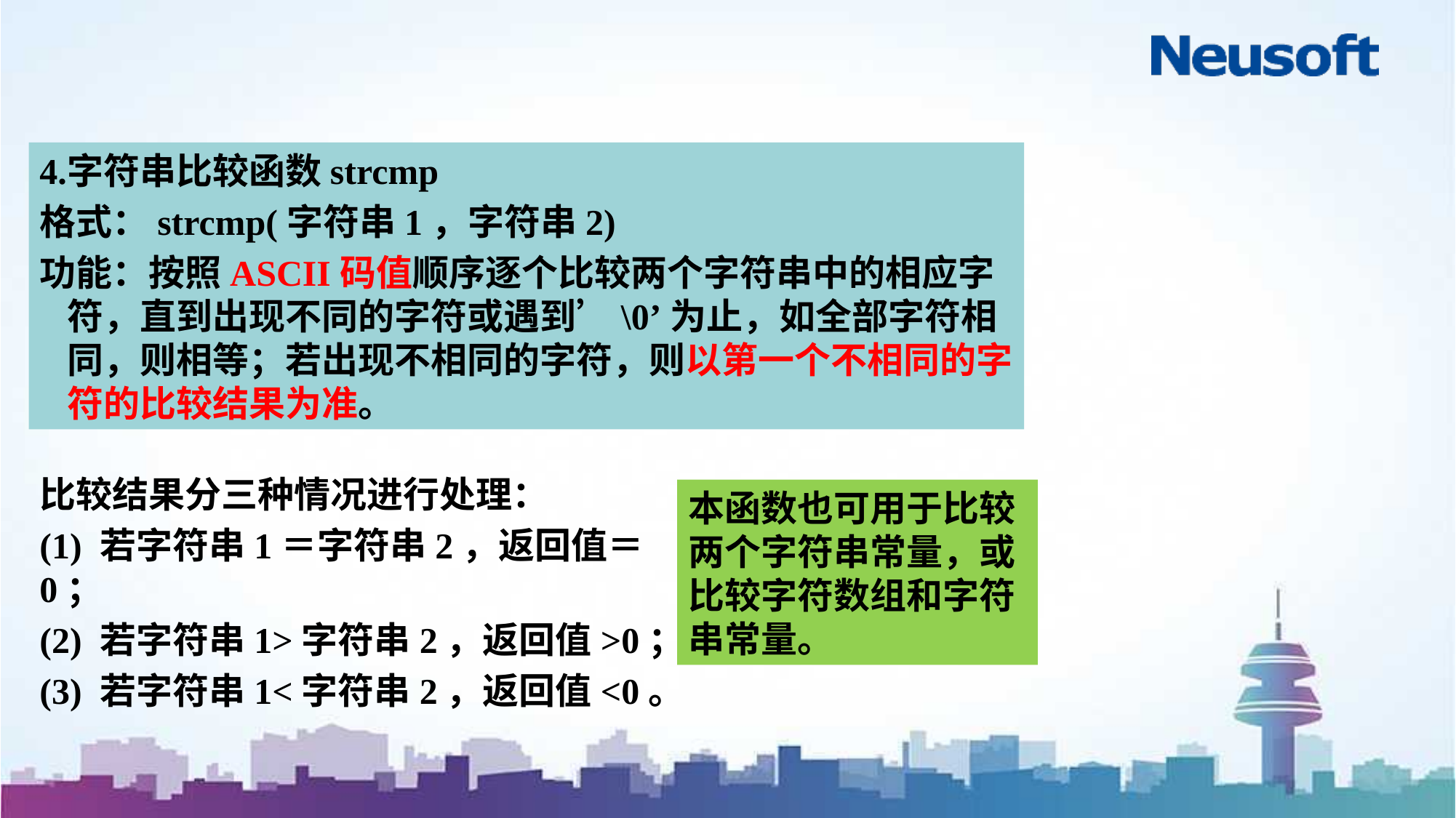

#
4.	字符串比较函数strcmp
格式：strcmp(字符串1，字符串2)
功能：按照ASCII码值顺序逐个比较两个字符串中的相应字符，直到出现不同的字符或遇到’\0’为止，如全部字符相同，则相等；若出现不相同的字符，则以第一个不相同的字符的比较结果为准。
比较结果分三种情况进行处理：
(1) 若字符串1＝字符串2，返回值＝0；
(2) 若字符串1>字符串2，返回值>0；
(3) 若字符串1<字符串2，返回值<0。
本函数也可用于比较两个字符串常量，或比较字符数组和字符串常量。